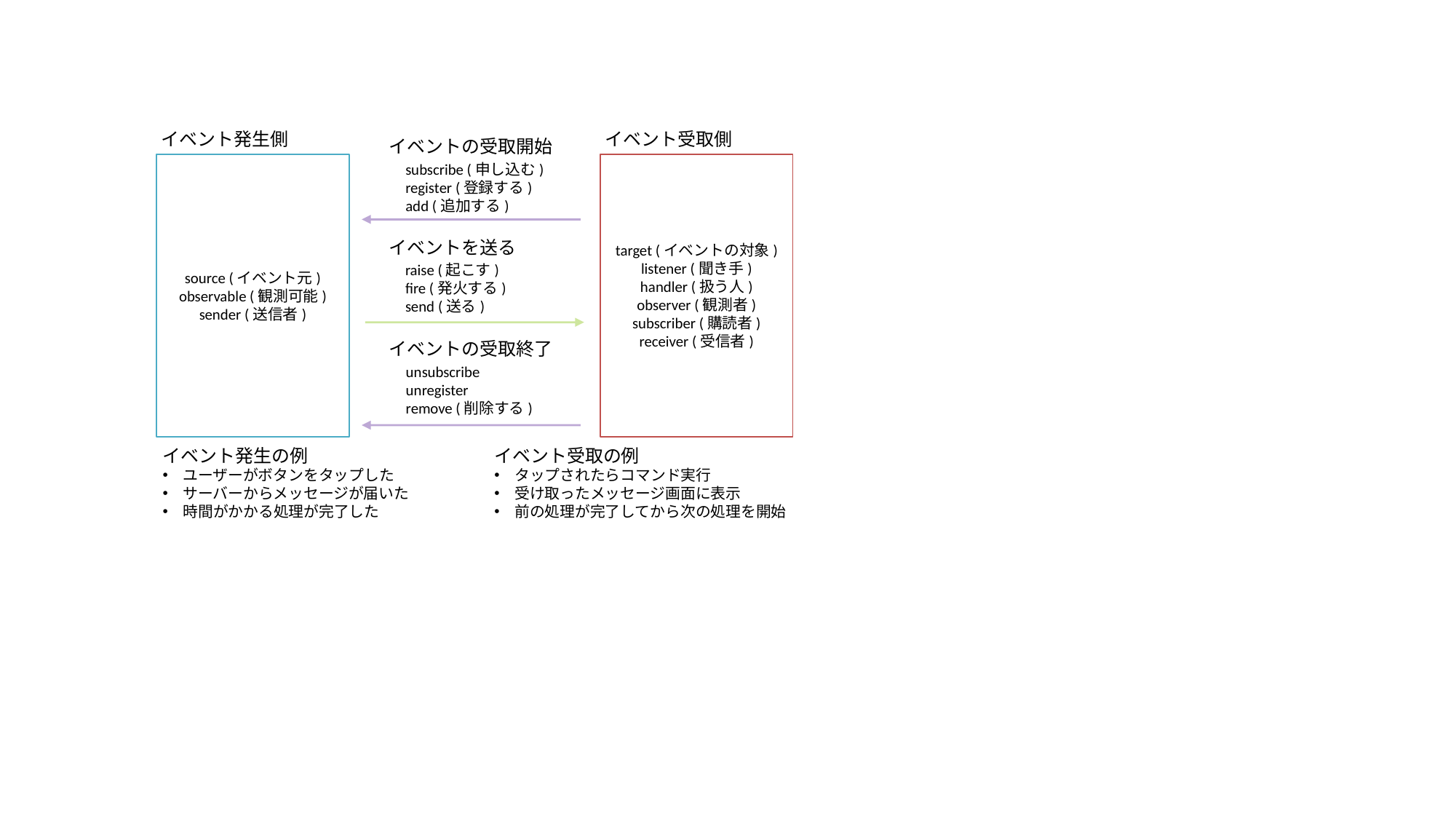

イベント発生側
イベント受取側
イベントの受取開始
source (イベント元)
observable (観測可能)
sender (送信者)
target (イベントの対象)
listener (聞き手)
handler (扱う人)
observer (観測者)
subscriber (購読者)
receiver (受信者)
subscribe (申し込む)
register (登録する)
add (追加する)
イベントを送る
raise (起こす)
fire (発火する)
send (送る)
イベントの受取終了
unsubscribe
unregister
remove (削除する)
イベント発生の例
ユーザーがボタンをタップした
サーバーからメッセージが届いた
時間がかかる処理が完了した
イベント受取の例
タップされたらコマンド実行
受け取ったメッセージ画面に表示
前の処理が完了してから次の処理を開始